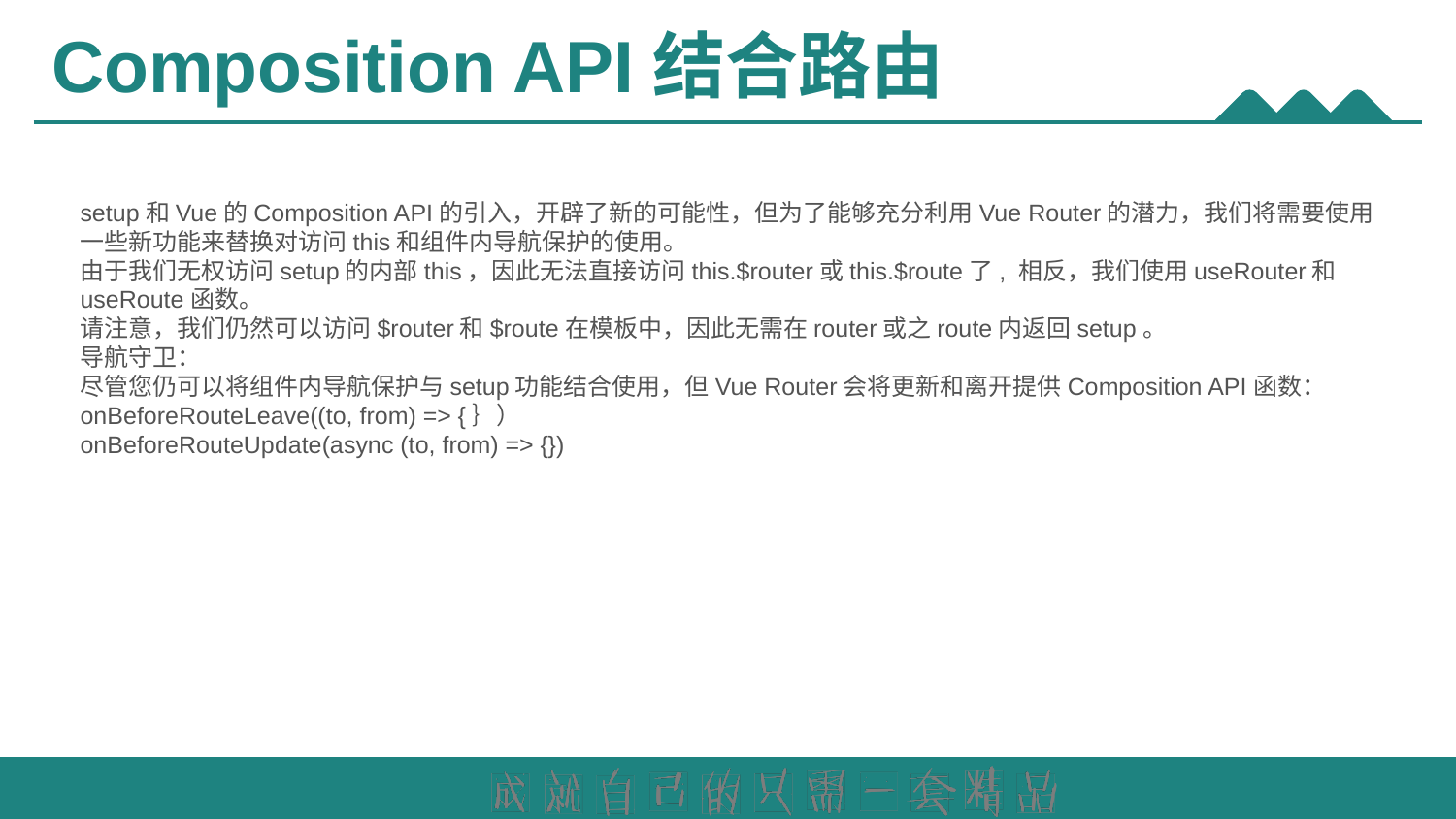

# Composition API结合路由
setup和Vue的Composition API的引入，开辟了新的可能性，但为了能够充分利用Vue Router的潜力，我们将需要使用一些新功能来替换对访问this和组件内导航保护的使用。
由于我们无权访问setup的内部this，因此无法直接访问this.$router或this.$route了, 相反，我们使用useRouter和useRoute函数。
请注意，我们仍然可以访问$router和$route在模板中，因此无需在router或之route内返回setup。
导航守卫：
尽管您仍可以将组件内导航保护与setup功能结合使用，但Vue Router会将更新和离开提供Composition API函数：
onBeforeRouteLeave((to, from) => {｝）
onBeforeRouteUpdate(async (to, from) => {})